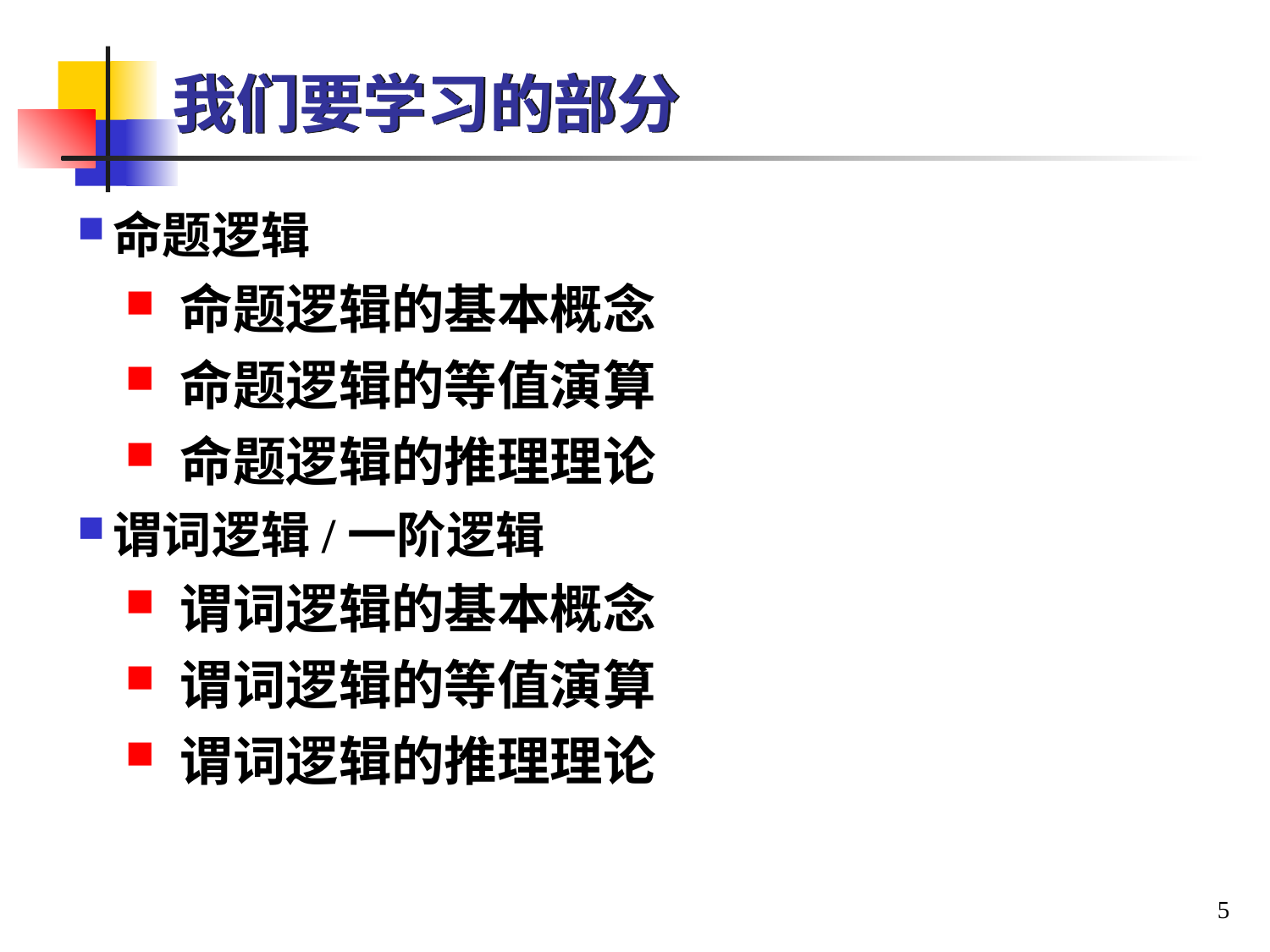

# 我们要学习的部分
命题逻辑
 命题逻辑的基本概念
 命题逻辑的等值演算
 命题逻辑的推理理论
谓词逻辑/一阶逻辑
 谓词逻辑的基本概念
 谓词逻辑的等值演算
 谓词逻辑的推理理论
5